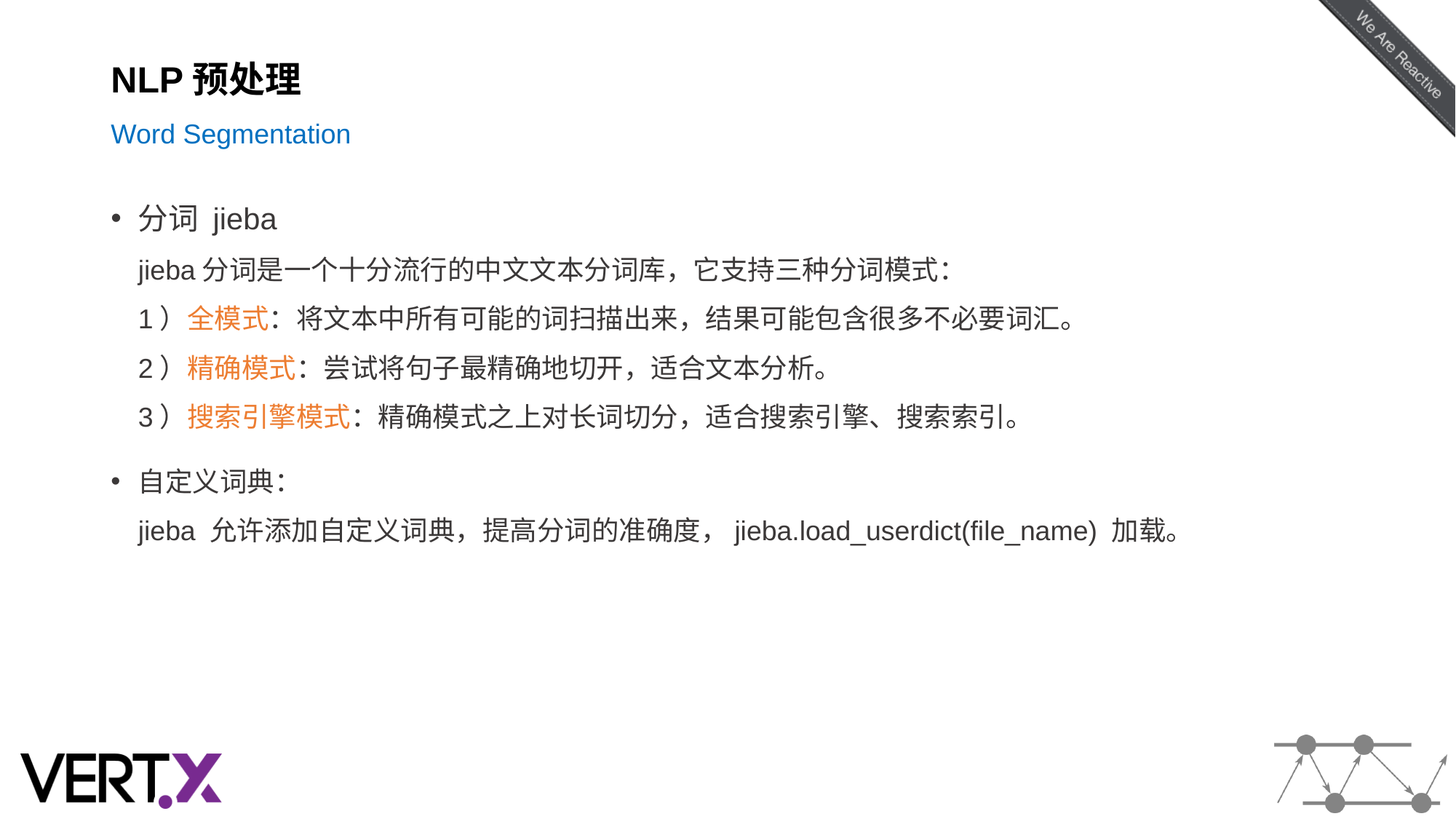

# NLP预处理 Word Segmentation
分词 jieba
jieba分词是一个十分流行的中文文本分词库，它支持三种分词模式：
1）全模式：将文本中所有可能的词扫描出来，结果可能包含很多不必要词汇。
2）精确模式：尝试将句子最精确地切开，适合文本分析。
3）搜索引擎模式：精确模式之上对长词切分，适合搜索引擎、搜索索引。
自定义词典：
jieba 允许添加自定义词典，提高分词的准确度，jieba.load_userdict(file_name) 加载。